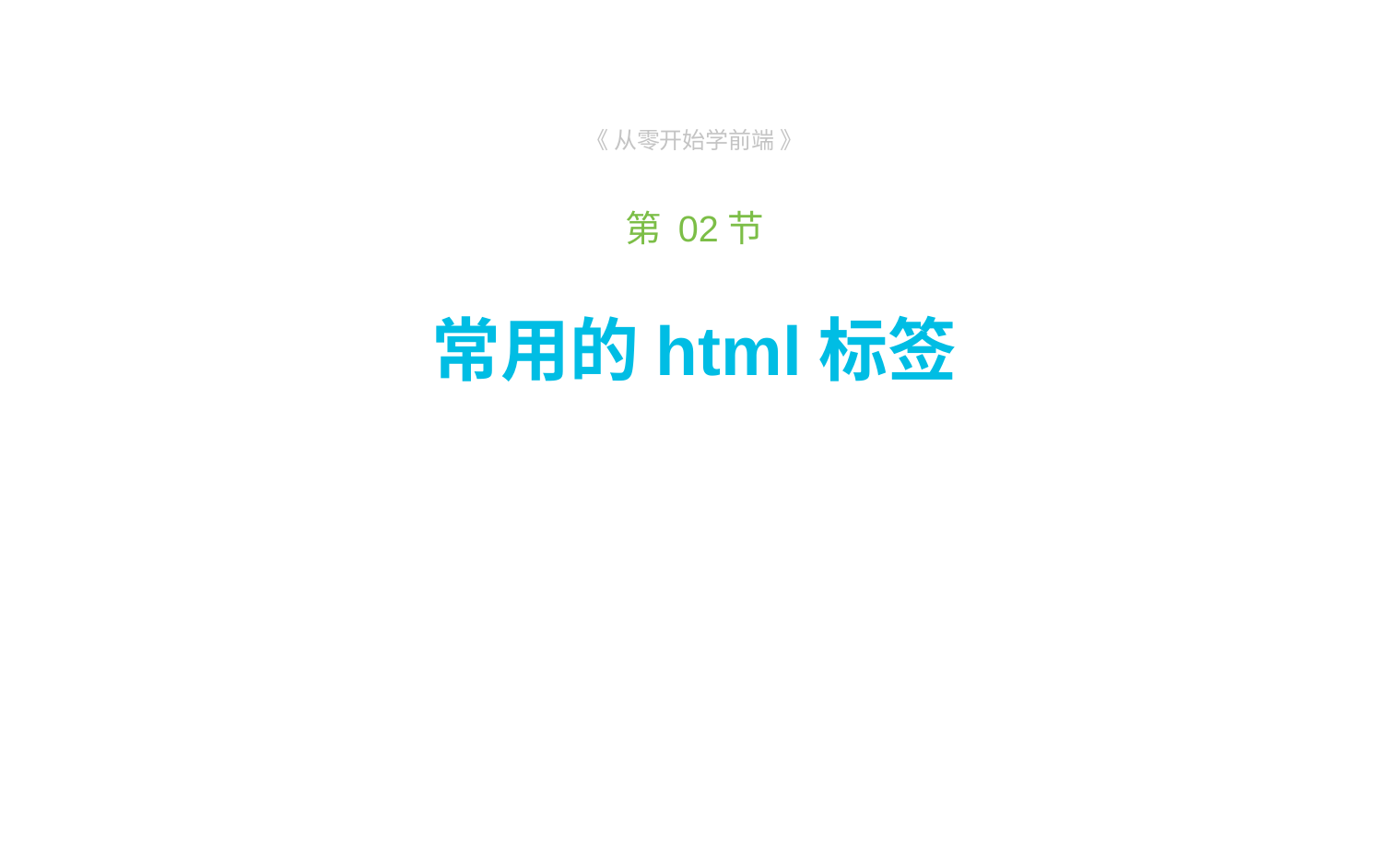

《 从零开始学前端 》
第 02节
# 常用的html标签